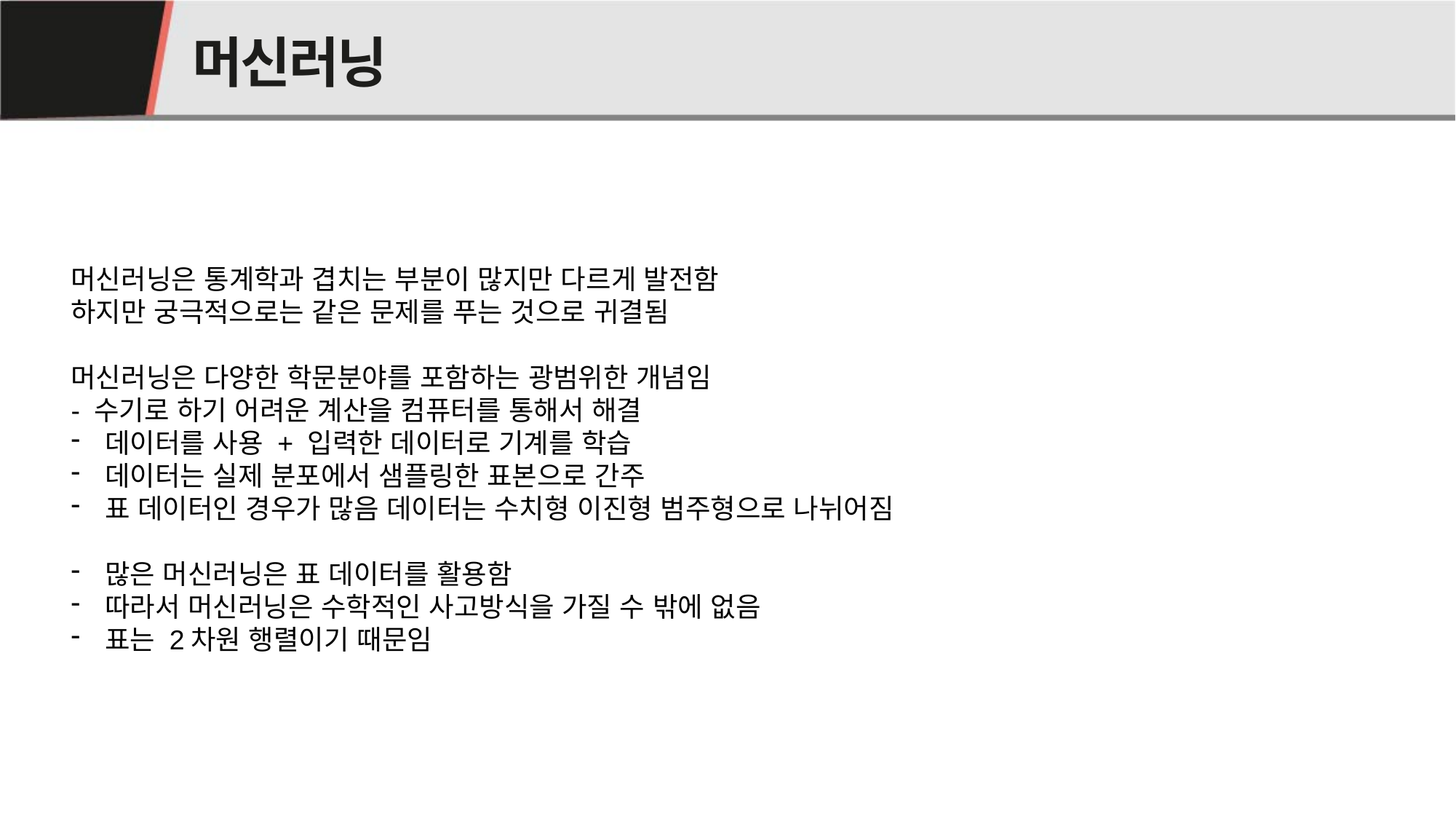

# 머신러닝
02
머신러닝은 통계학과 겹치는 부분이 많지만 다르게 발전함
하지만 궁극적으로는 같은 문제를 푸는 것으로 귀결됨

머신러닝은 다양한 학문분야를 포함하는 광범위한 개념임
- 수기로 하기 어려운 계산을 컴퓨터를 통해서 해결
데이터를 사용 + 입력한 데이터로 기계를 학습
데이터는 실제 분포에서 샘플링한 표본으로 간주
표 데이터인 경우가 많음 데이터는 수치형 이진형 범주형으로 나뉘어짐

많은 머신러닝은 표 데이터를 활용함
따라서 머신러닝은 수학적인 사고방식을 가질 수 밖에 없음
표는 2차원 행렬이기 때문임